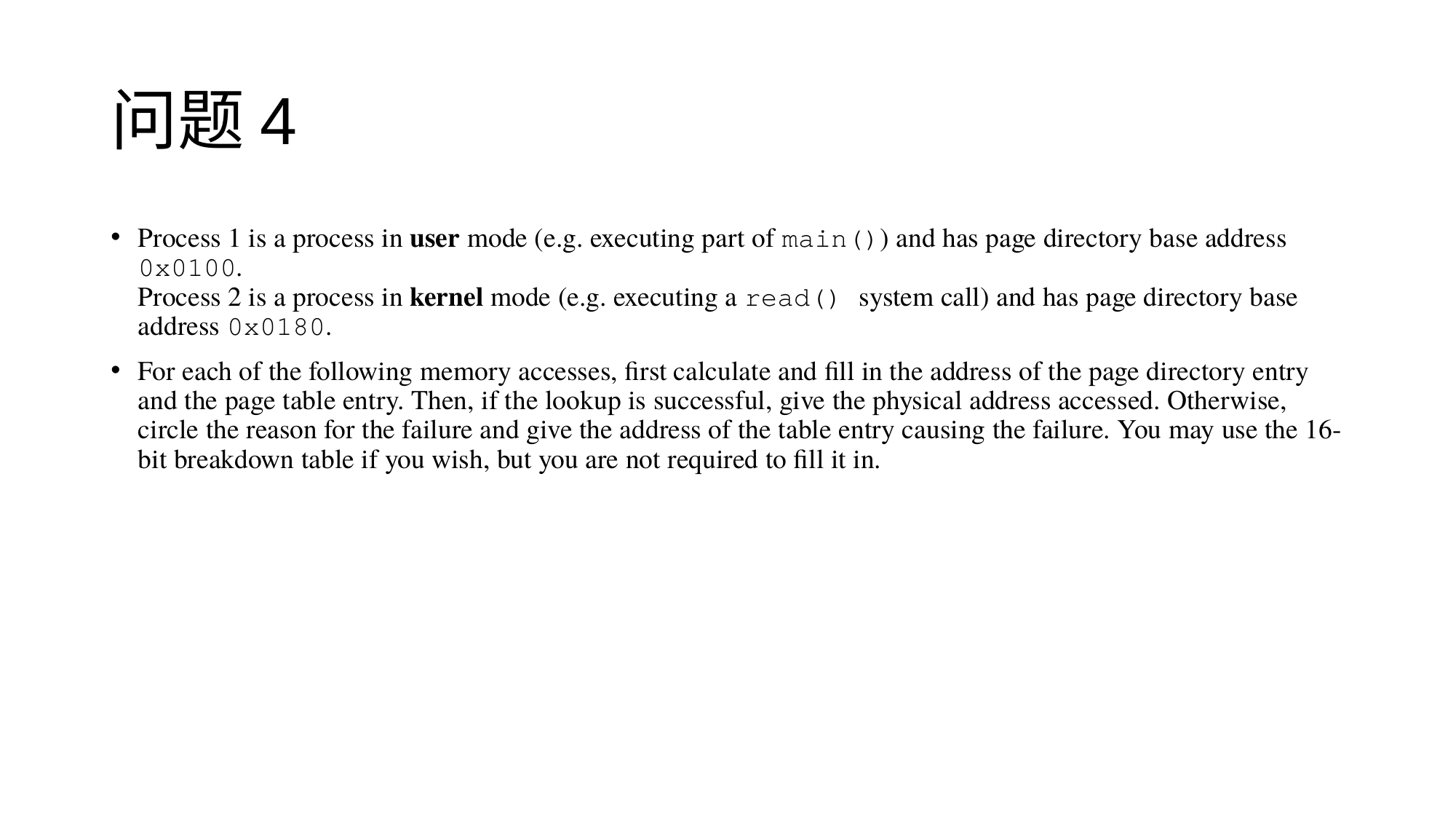

# 问题4
Process 1 is a process in user mode (e.g. executing part of main()) and has page directory base address 0x0100.
Process 2 is a process in kernel mode (e.g. executing a read() system call) and has page directory base address 0x0180.
For each of the following memory accesses, first calculate and fill in the address of the page directory entry and the page table entry. Then, if the lookup is successful, give the physical address accessed. Otherwise, circle the reason for the failure and give the address of the table entry causing the failure. You may use the 16-bit breakdown table if you wish, but you are not required to fill it in.